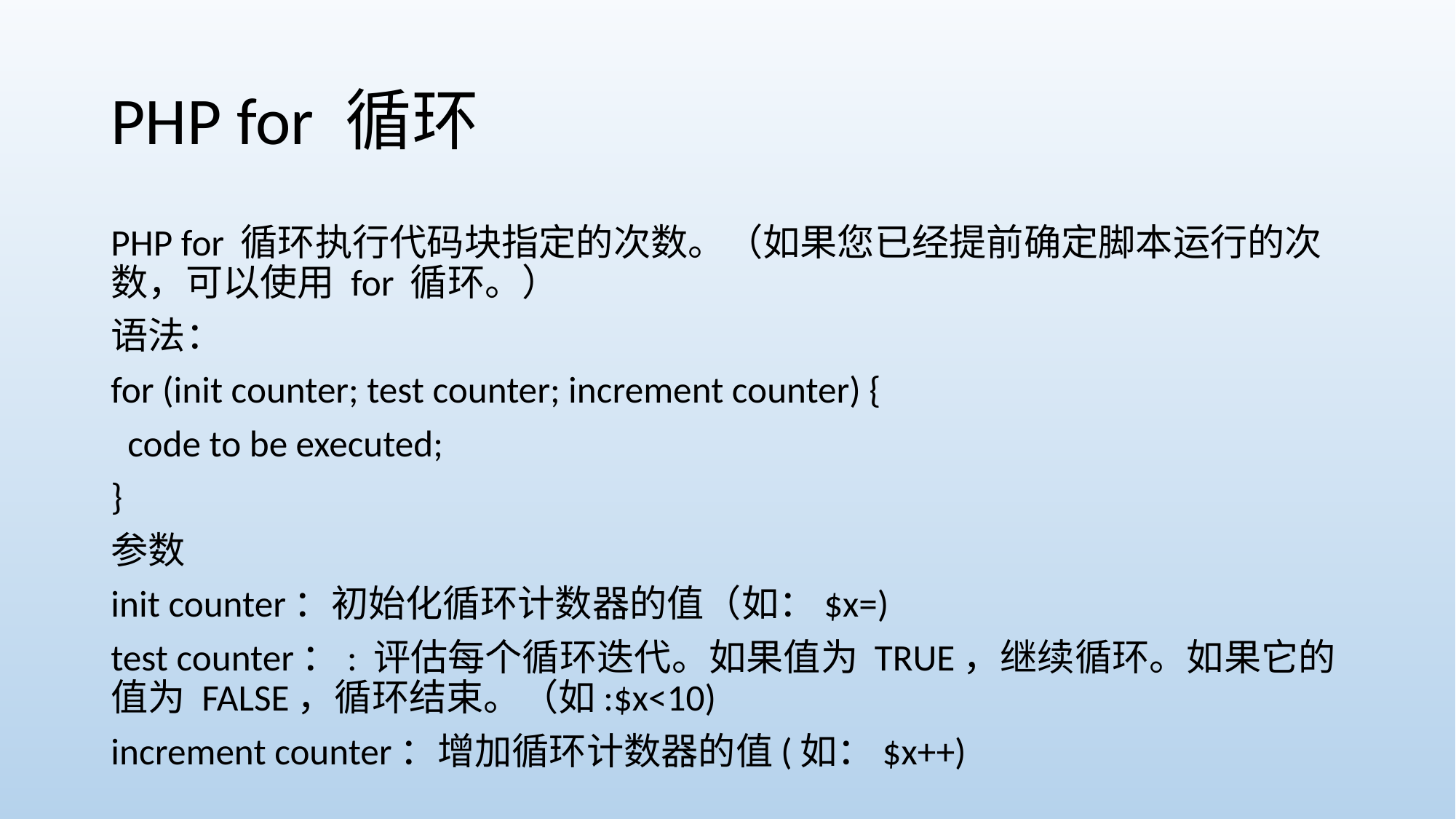

# PHP for 循环
PHP for 循环执行代码块指定的次数。（如果您已经提前确定脚本运行的次数，可以使用 for 循环。）
语法：
for (init counter; test counter; increment counter) {
  code to be executed;
}
参数
init counter：初始化循环计数器的值（如：$x=)
test counter：: 评估每个循环迭代。如果值为 TRUE，继续循环。如果它的值为 FALSE，循环结束。（如:$x<10)
increment counter：增加循环计数器的值(如：$x++)